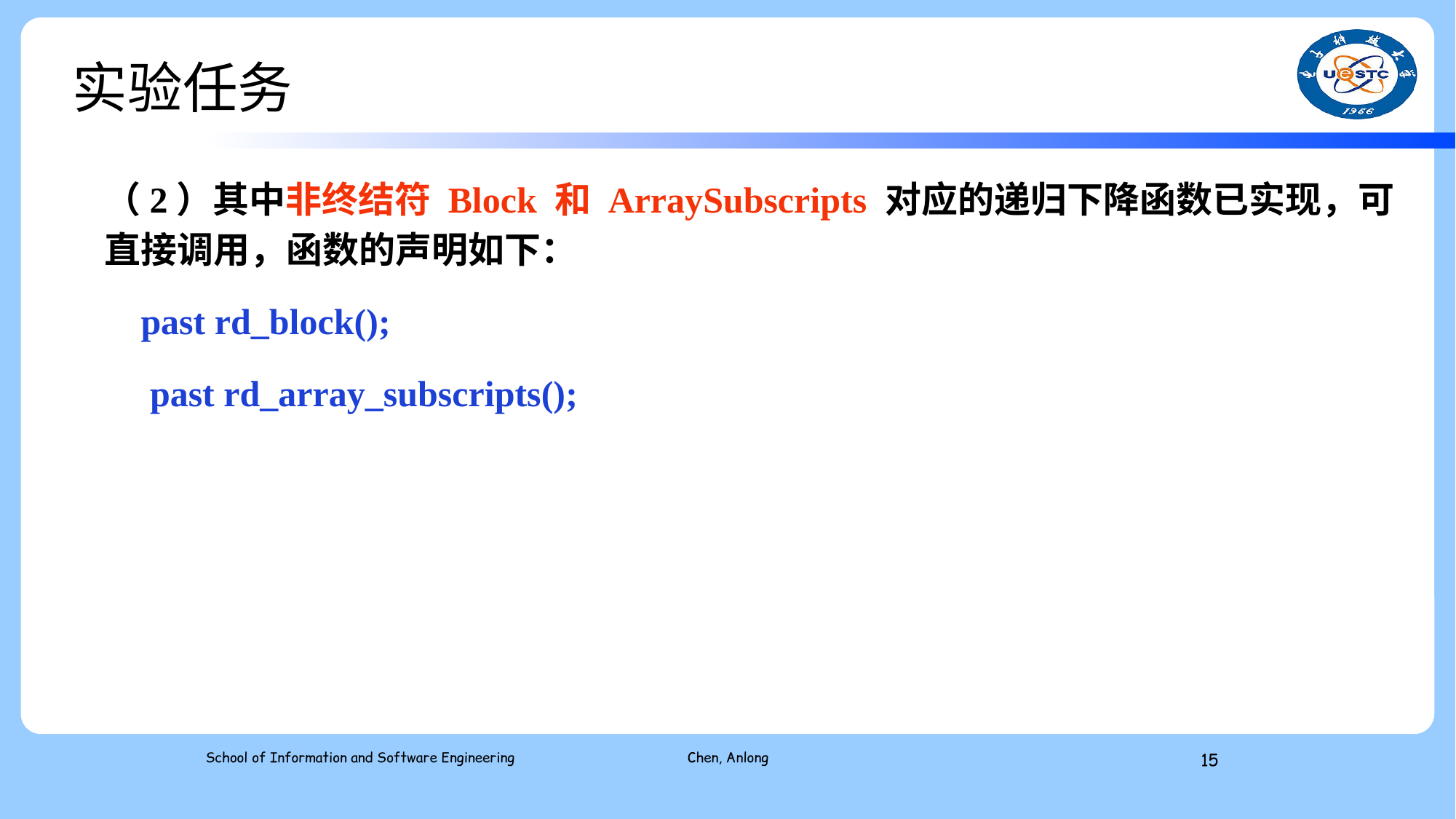

实验任务
（2）其中非终结符 Block 和 ArraySubscripts 对应的递归下降函数已实现，可直接调用，函数的声明如下：
    past rd_block();
     past rd_array_subscripts();

  School of Information and Software Engineering
Chen, Anlong
15